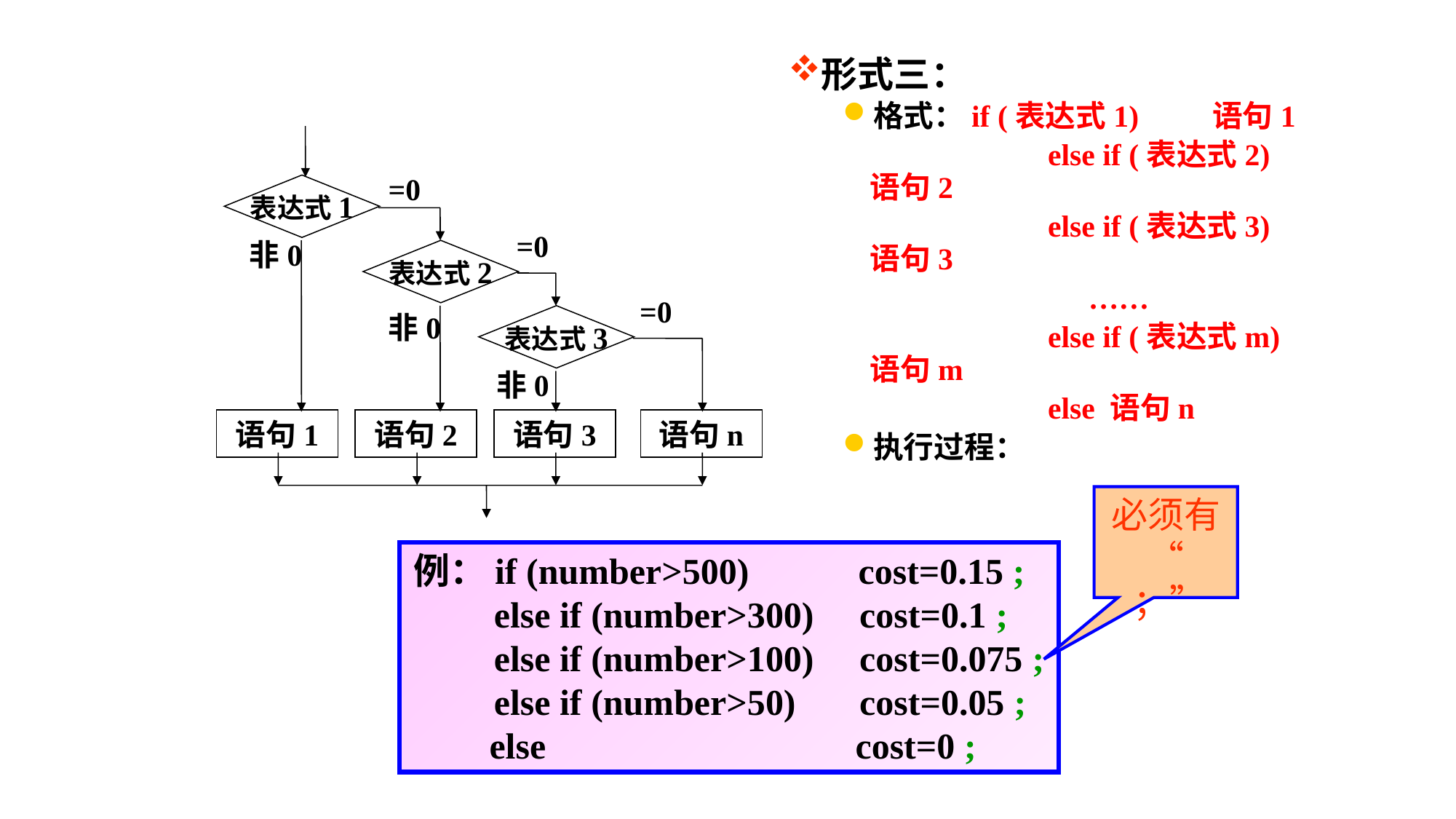

形式三：
格式：if (表达式1)	 语句1
		         else if (表达式2)     语句2
 		         else if (表达式3)     语句3
			……
		         else if (表达式m)    语句m
		         else 语句n
执行过程：

=0
表达式1

=0
非0

表达式2

=0
非0

表达式3

非0

语句1
语句2
语句3
语句n

必须有“  ；”
例：if (number>500)            cost=0.15 ;
      else if (number>300)     cost=0.1 ;
          else if (number>100)     cost=0.075 ;
        else if (number>50)       cost=0.05 ;
   else                                  cost=0 ;